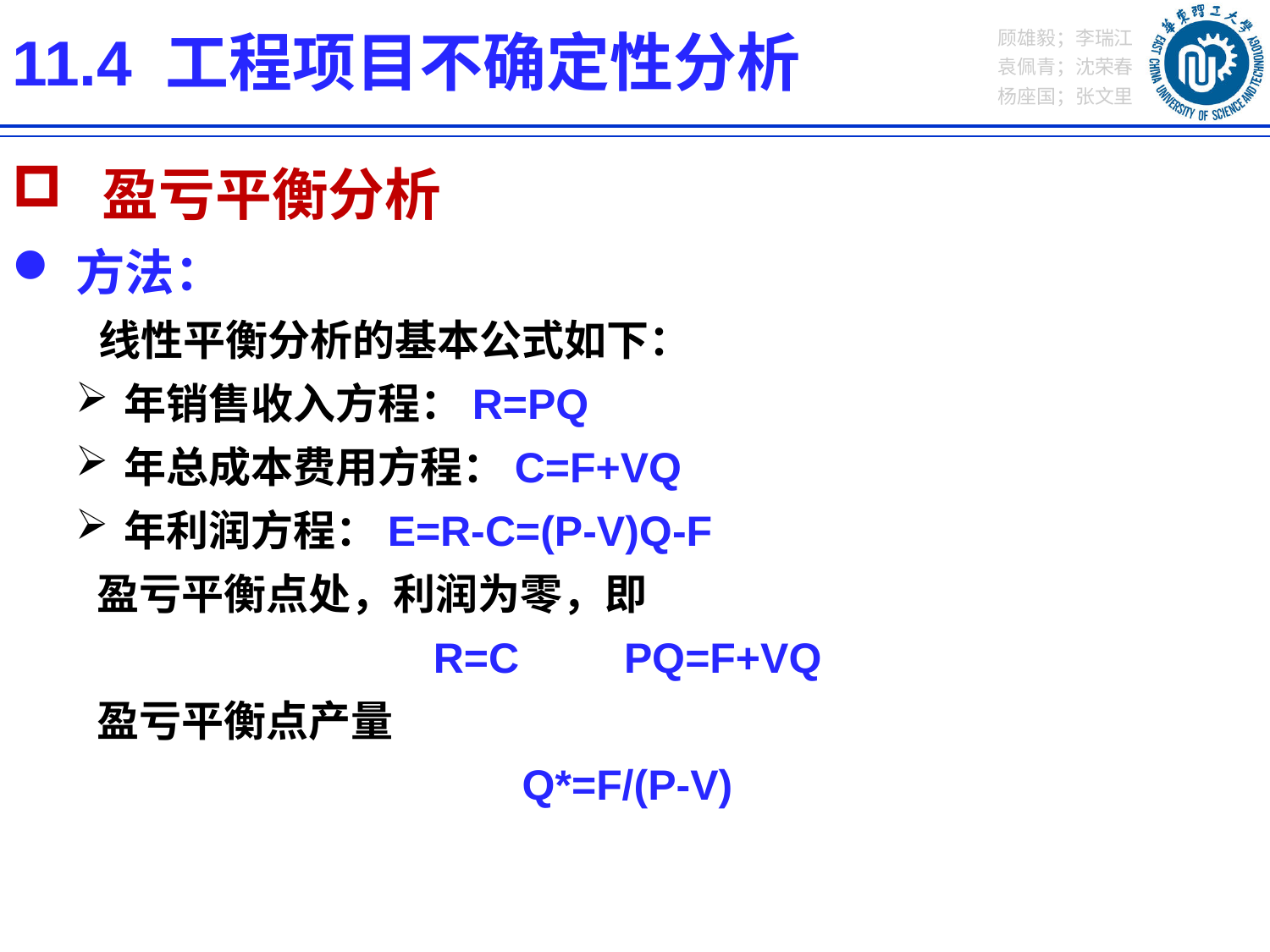

11.4 工程项目不确定性分析
 盈亏平衡分析
方法：
        线性平衡分析的基本公式如下：
年销售收入方程：R=PQ
年总成本费用方程：C=F+VQ
年利润方程：E=R-C=(P-V)Q-F
　　盈亏平衡点处，利润为零，即
R=C　　PQ=F+VQ
　　盈亏平衡点产量
Q*=F/(P-V)